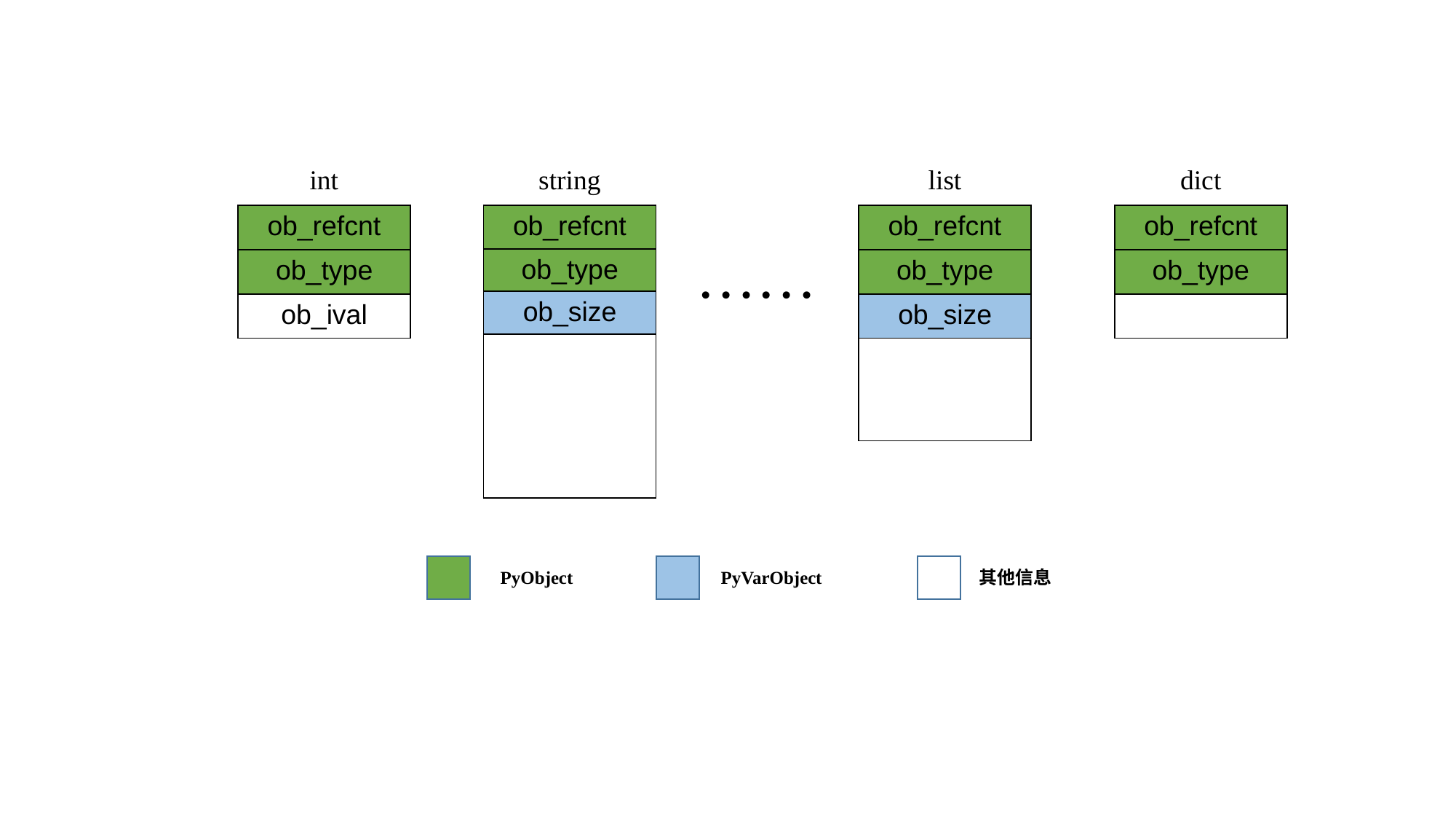

int
string
list
dict
| ob\_refcnt |
| --- |
| ob\_type |
| ob\_ival |
| ob\_refcnt |
| --- |
| ob\_type |
| ob\_size |
|  |
| ob\_refcnt |
| --- |
| ob\_type |
| ob\_size |
|  |
| ob\_refcnt |
| --- |
| ob\_type |
|  |
……

其他信息
PyObject
PyVarObject